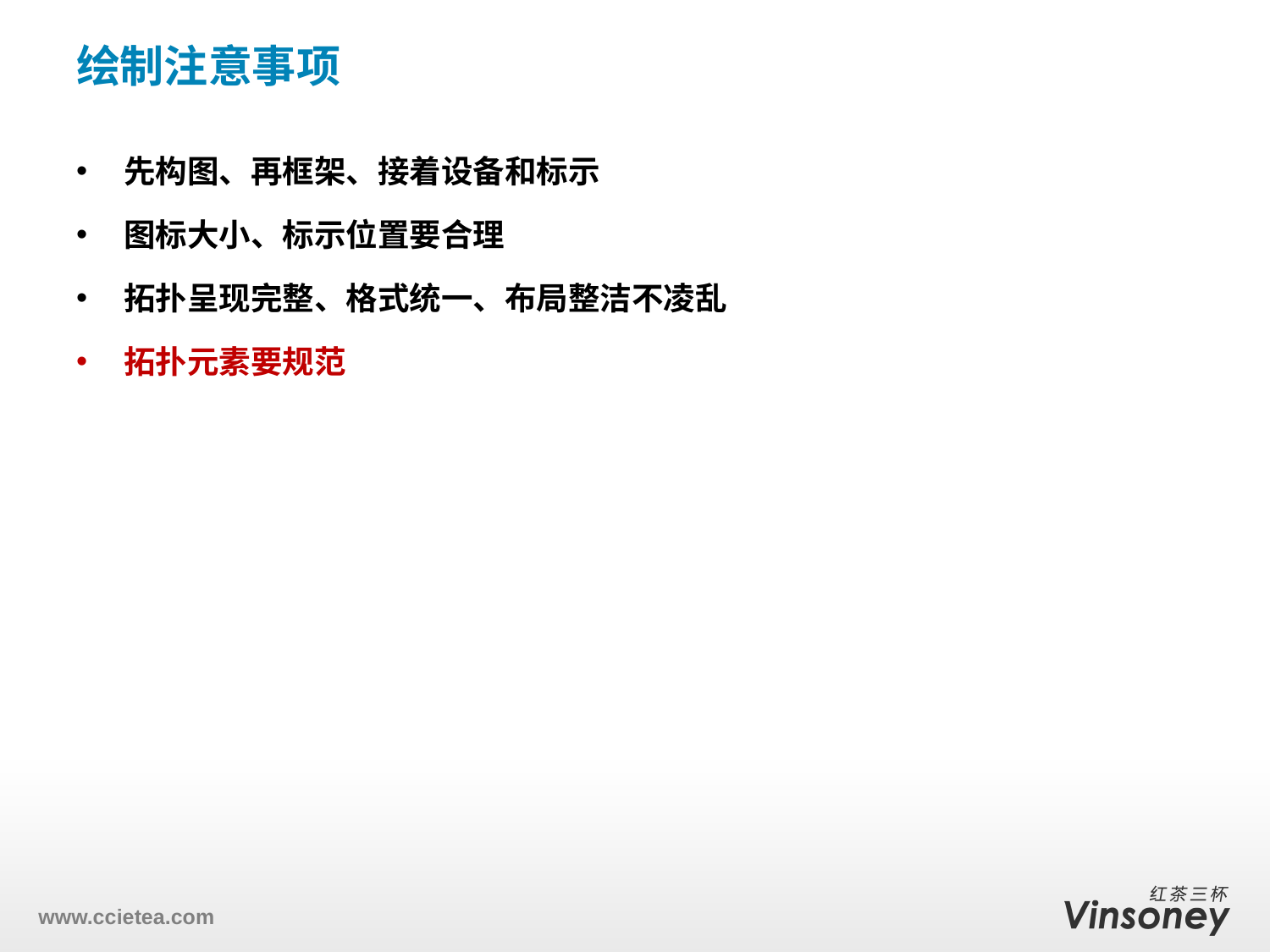

# 绘制注意事项
先构图、再框架、接着设备和标示
图标大小、标示位置要合理
拓扑呈现完整、格式统一、布局整洁不凌乱
拓扑元素要规范